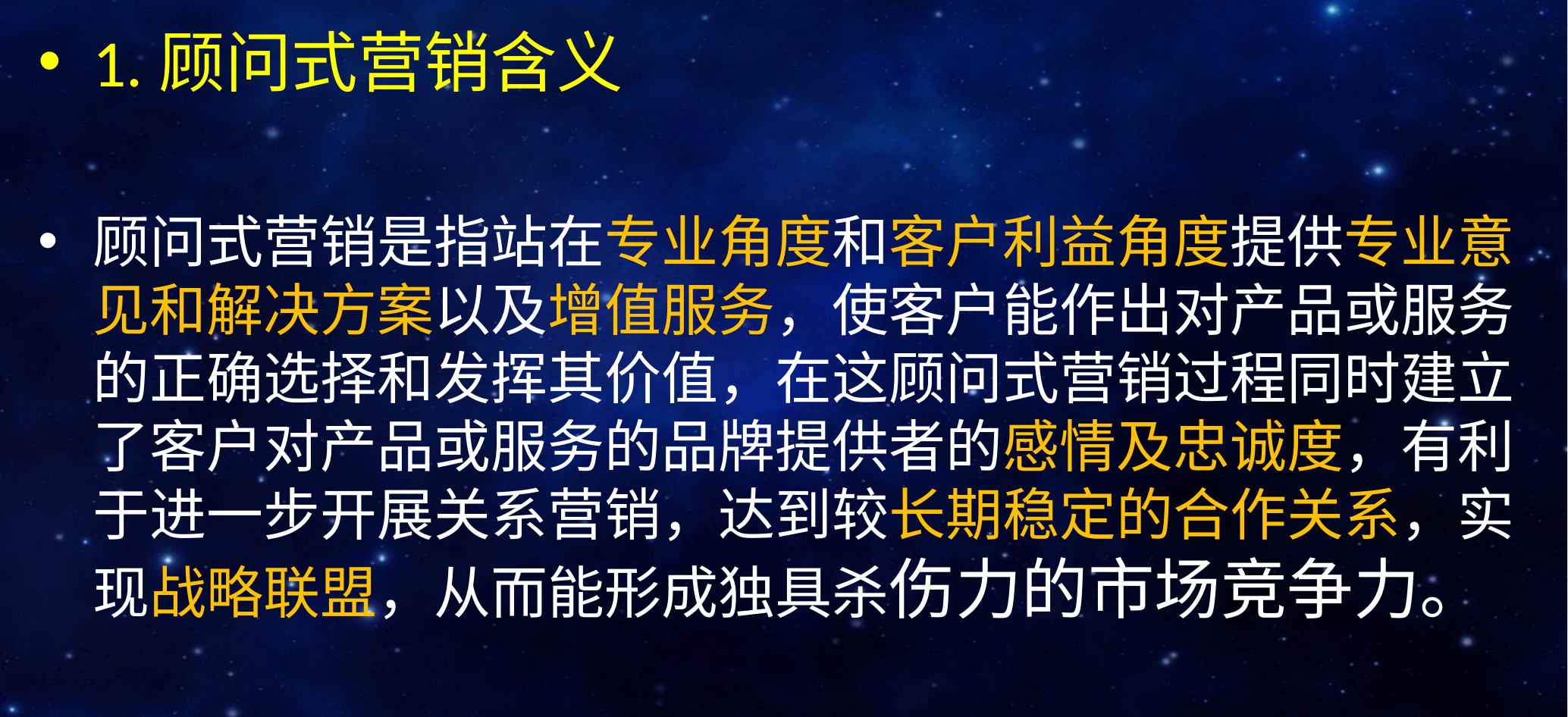

1.顾问式营销含义

顾问式营销是指站在专业角度和客户利益角度提供专业意见和解决方案以及增值服务，使客户能作出对产品或服务的正确选择和发挥其价值，在这顾问式营销过程同时建立了客户对产品或服务的品牌提供者的感情及忠诚度，有利于进一步开展关系营销，达到较长期稳定的合作关系，实现战略联盟，从而能形成独具杀伤力的市场竞争力。